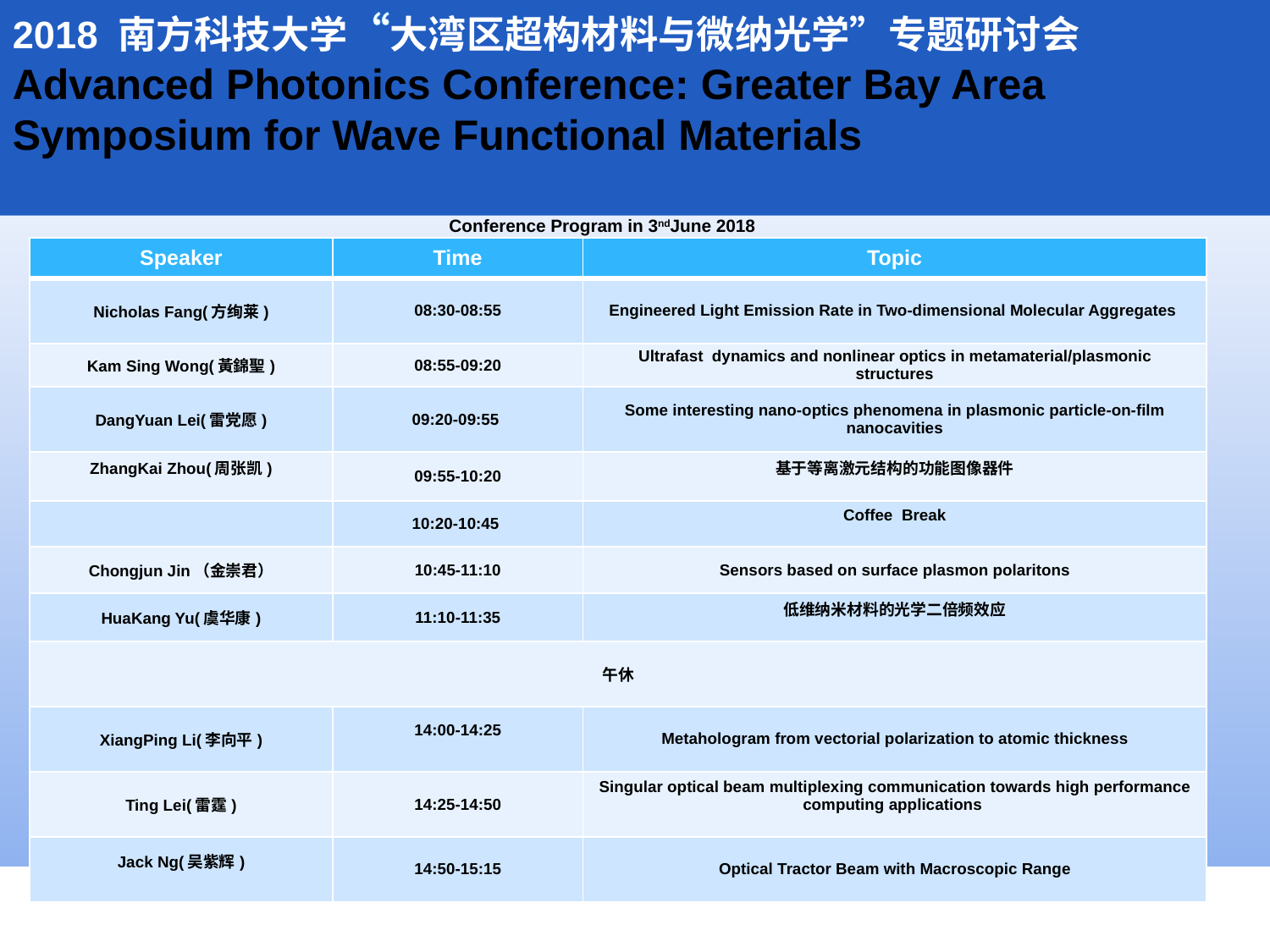

2018 南方科技大学“大湾区超构材料与微纳光学”专题研讨会
Advanced Photonics Conference: Greater Bay Area Symposium for Wave Functional Materials

Conference Program in 3ndJune 2018

| Speaker | Time | Topic |
| --- | --- | --- |
| Nicholas Fang(方绚莱) | 08:30-08:55 | Engineered Light Emission Rate in Two-dimensional Molecular Aggregates |
| Kam Sing Wong(黃錦聖) | 08:55-09:20 | Ultrafast dynamics and nonlinear optics in metamaterial/plasmonic structures |
| DangYuan Lei(雷党愿) | 09:20-09:55 | Some interesting nano-optics phenomena in plasmonic particle-on-film nanocavities |
| ZhangKai Zhou(周张凯) | 09:55-10:20 | 基于等离激元结构的功能图像器件 |
|  | 10:20-10:45 | Coffee Break |
| Chongjun Jin（金崇君） | 10:45-11:10 | Sensors based on surface plasmon polaritons |
| HuaKang Yu(虞华康) | 11:10-11:35 | 低维纳米材料的光学二倍频效应 |
| 午休 |  |  |
| XiangPing Li(李向平) | 14:00-14:25 | Metahologram from vectorial polarization to atomic thickness |
| Ting Lei(雷霆) | 14:25-14:50 | Singular optical beam multiplexing communication towards high performance computing applications |
| Jack Ng(吴紫辉) | 14:50-15:15 | Optical Tractor Beam with Macroscopic Range |